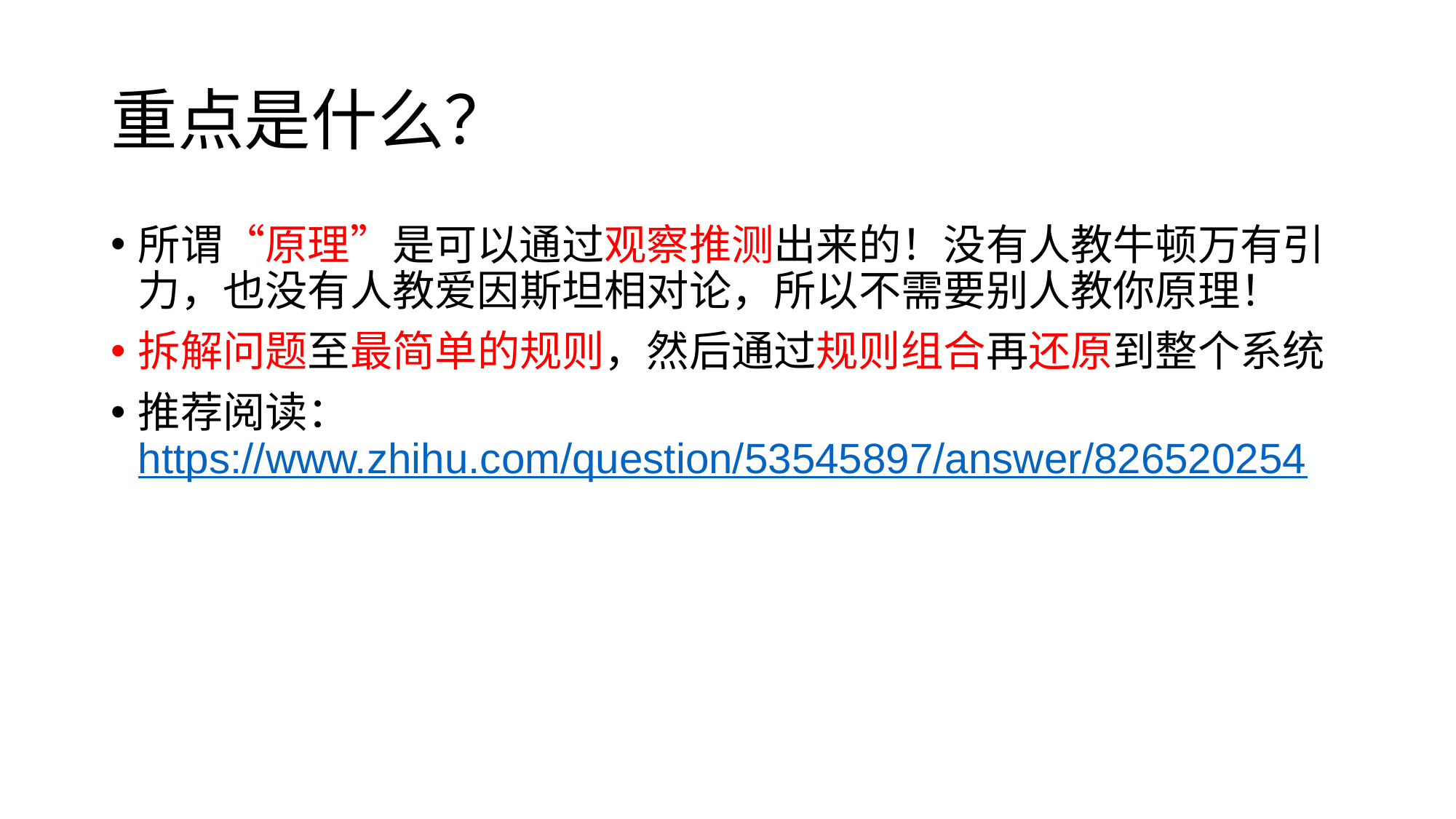

# 重点是什么？
所谓“原理”是可以通过观察推测出来的！没有人教牛顿万有引力，也没有人教爱因斯坦相对论，所以不需要别人教你原理！
拆解问题至最简单的规则，然后通过规则组合再还原到整个系统
推荐阅读：https://www.zhihu.com/question/53545897/answer/826520254